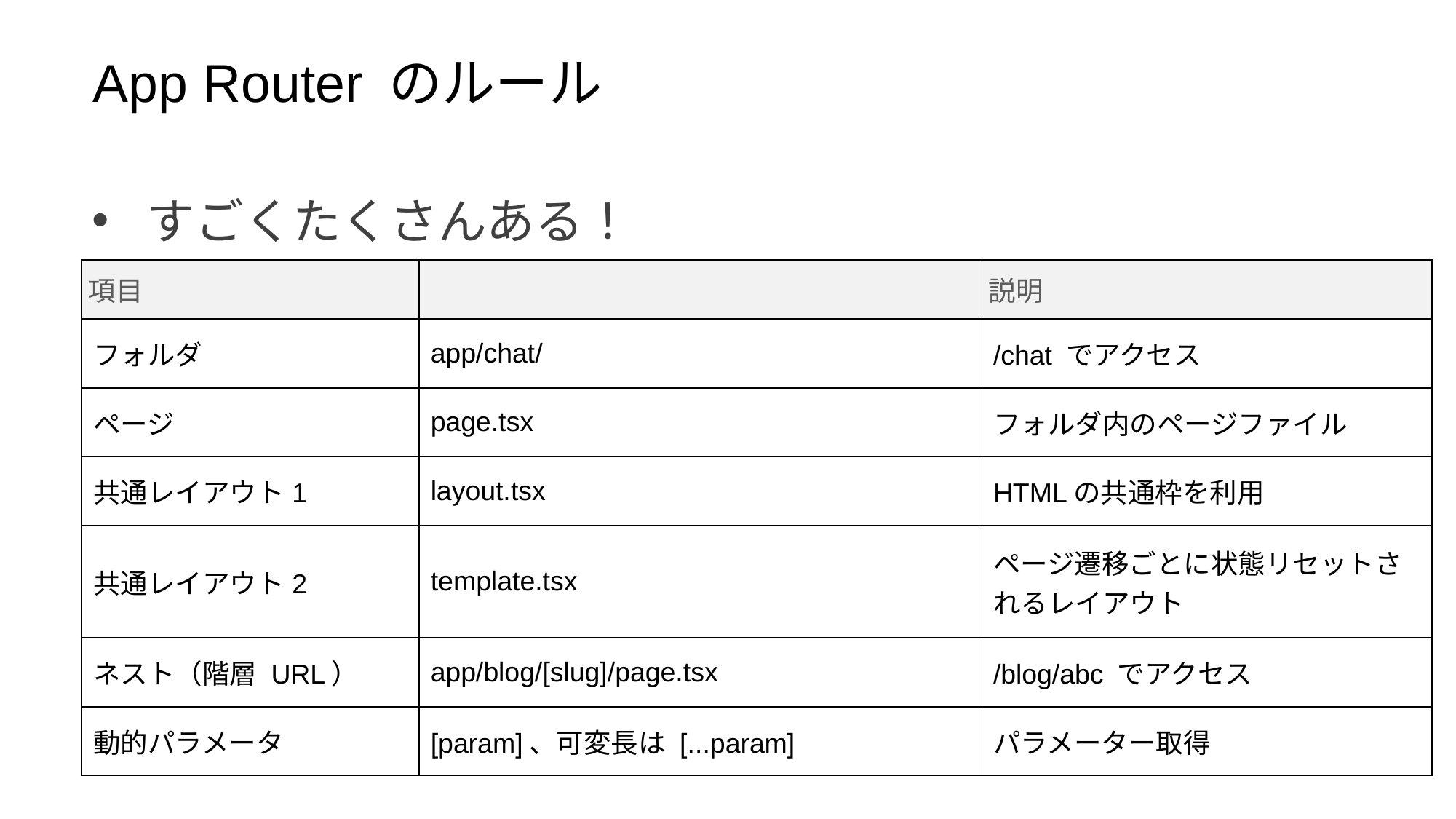

App Router のルール
すごくたくさんある！
| 項目 |  | 説明 |
| --- | --- | --- |
| フォルダ | app/chat/ | /chat でアクセス |
| ページ | page.tsx | フォルダ内のページファイル |
| 共通レイアウト1 | layout.tsx | HTMLの共通枠を利用 |
| 共通レイアウト2 | template.tsx | ページ遷移ごとに状態リセットされるレイアウト |
| ネスト（階層 URL） | app/blog/[slug]/page.tsx | /blog/abc でアクセス |
| 動的パラメータ | [param]、可変長は [...param] | パラメーター取得 |